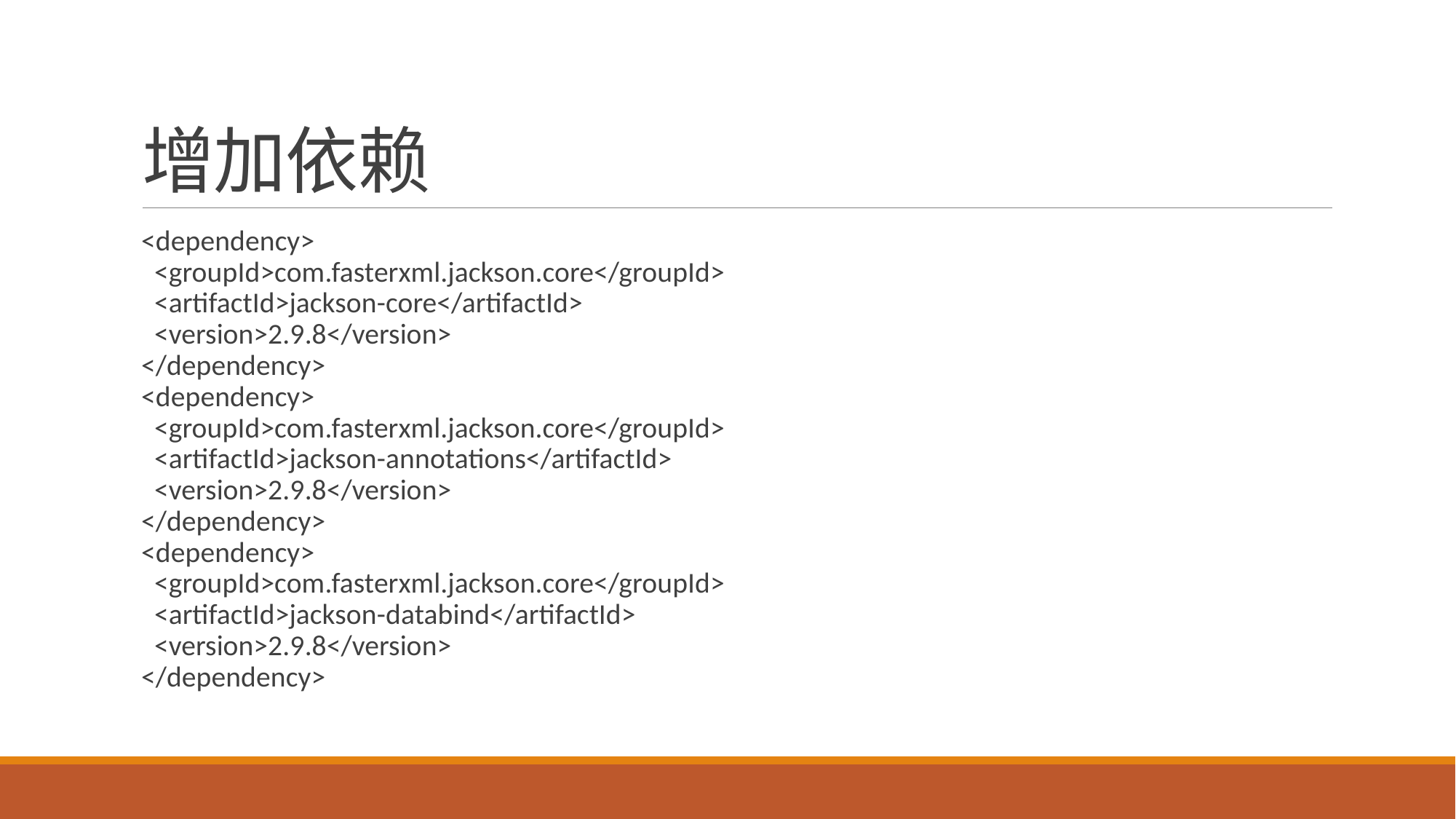

# 增加依赖
<dependency>
  <groupId>com.fasterxml.jackson.core</groupId>
  <artifactId>jackson-core</artifactId>
  <version>2.9.8</version>
</dependency>
<dependency>
  <groupId>com.fasterxml.jackson.core</groupId>
  <artifactId>jackson-annotations</artifactId>
  <version>2.9.8</version>
</dependency>
<dependency>
  <groupId>com.fasterxml.jackson.core</groupId>
  <artifactId>jackson-databind</artifactId>
  <version>2.9.8</version>
</dependency>